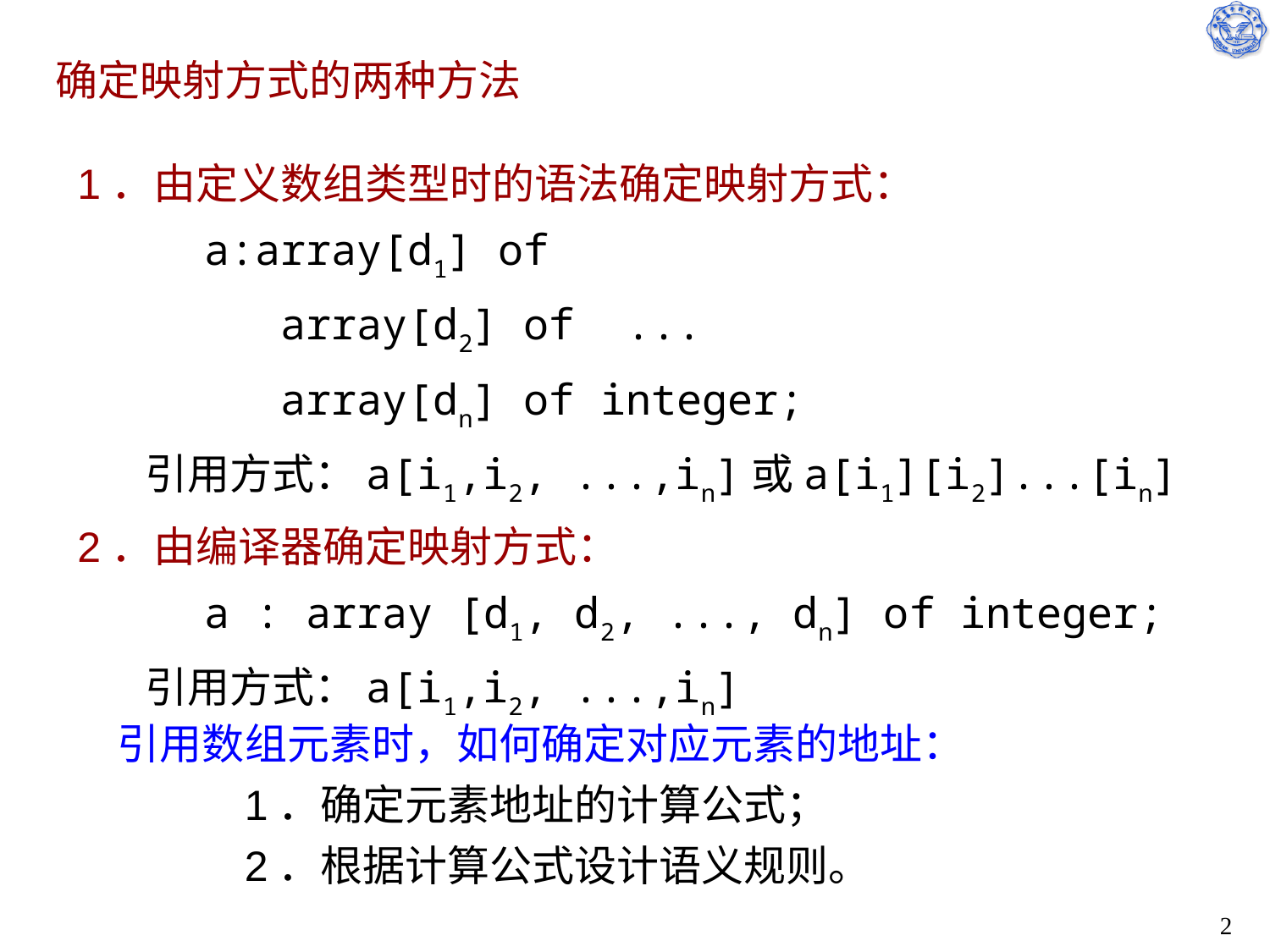

# 确定映射方式的两种方法
1．由定义数组类型时的语法确定映射方式：
	a:array[d1] of
        array[d2] of  ...
        array[dn] of integer;
      引用方式：a[i1,i2, ...,in]或a[i1][i2]...[in]
2．由编译器确定映射方式：
	a : array [d1, d2, ..., dn] of integer;
      引用方式：a[i1,i2, ...,in]
引用数组元素时，如何确定对应元素的地址：
	1．确定元素地址的计算公式；
	2．根据计算公式设计语义规则。
2